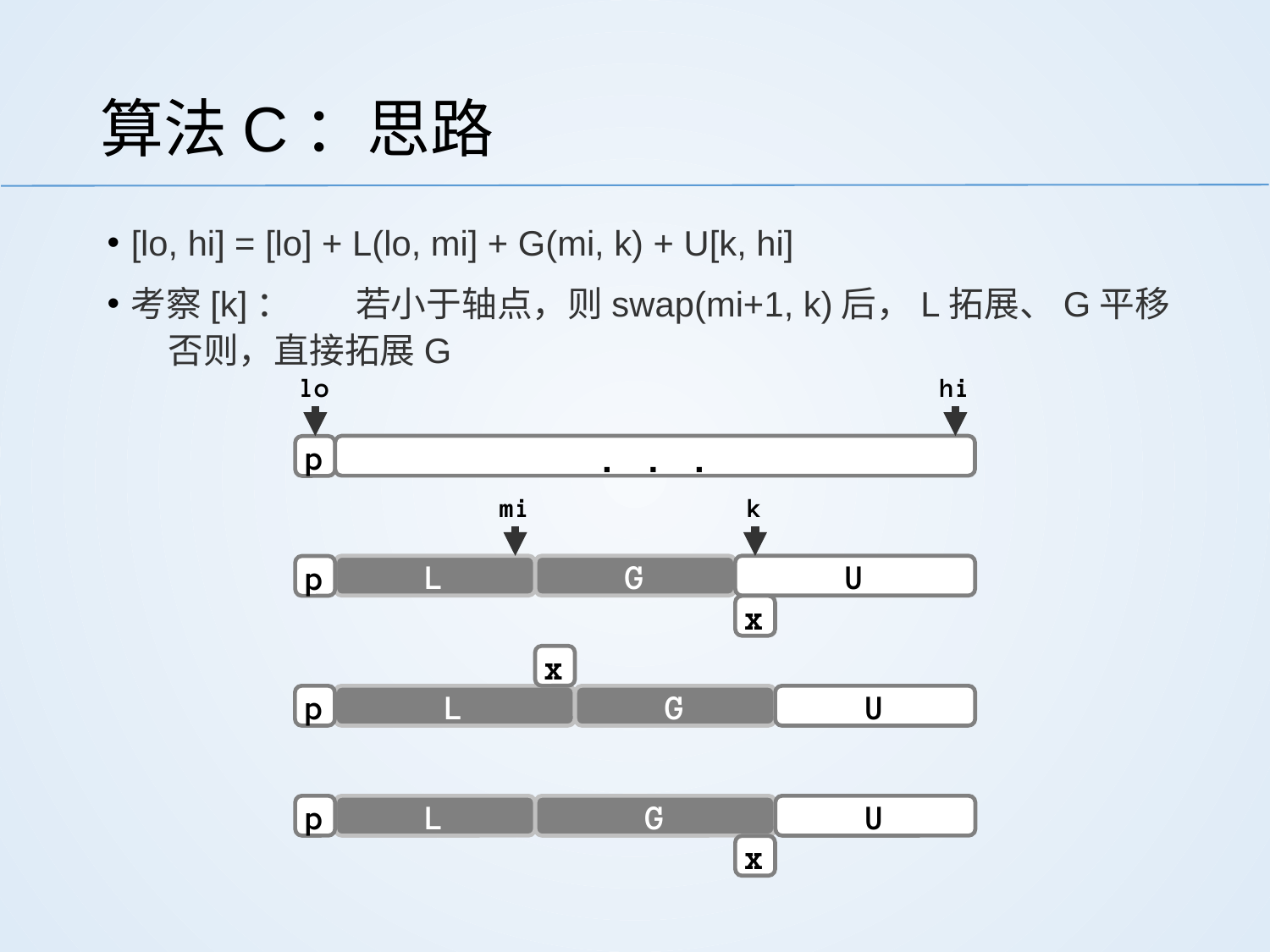

# 算法C：思路
[lo, hi] = [lo] + L(lo, mi] + G(mi, k) + U[k, hi]
考察[k]：	若小于轴点，则swap(mi+1, k)后，L拓展、G平移
	否则，直接拓展G
lo
hi

. . .
p
mi
k

L
G
U
p
x
x
p
L
G
U
p
L
G
U
x